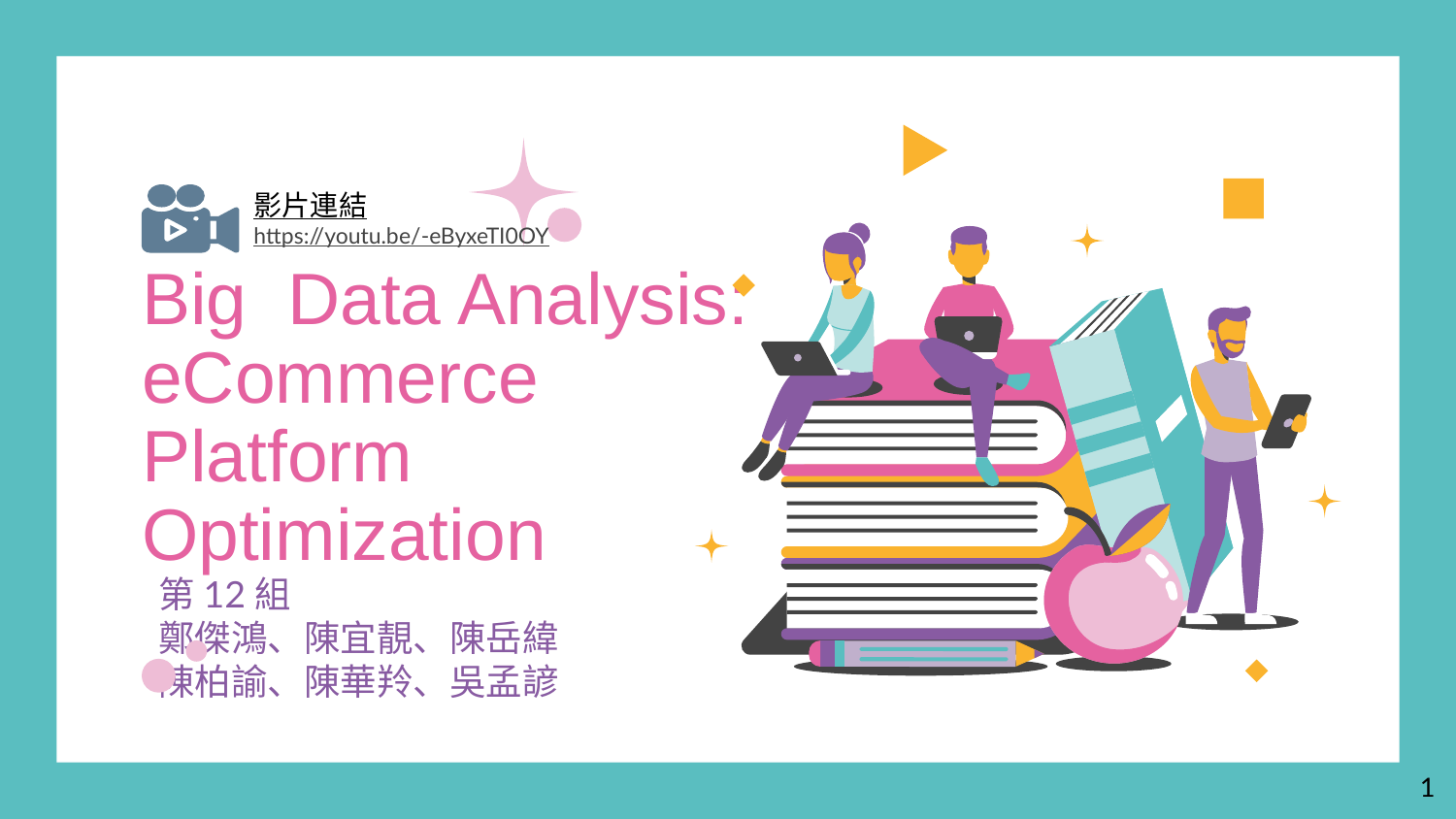

影片連結
https://youtu.be/-eByxeTI0OY

# Big  Data Analysis: eCommerce Platform Optimization
第12組
鄭傑鴻、陳宜靚、陳岳緯
陳柏諭、陳華羚、吳孟諺

1